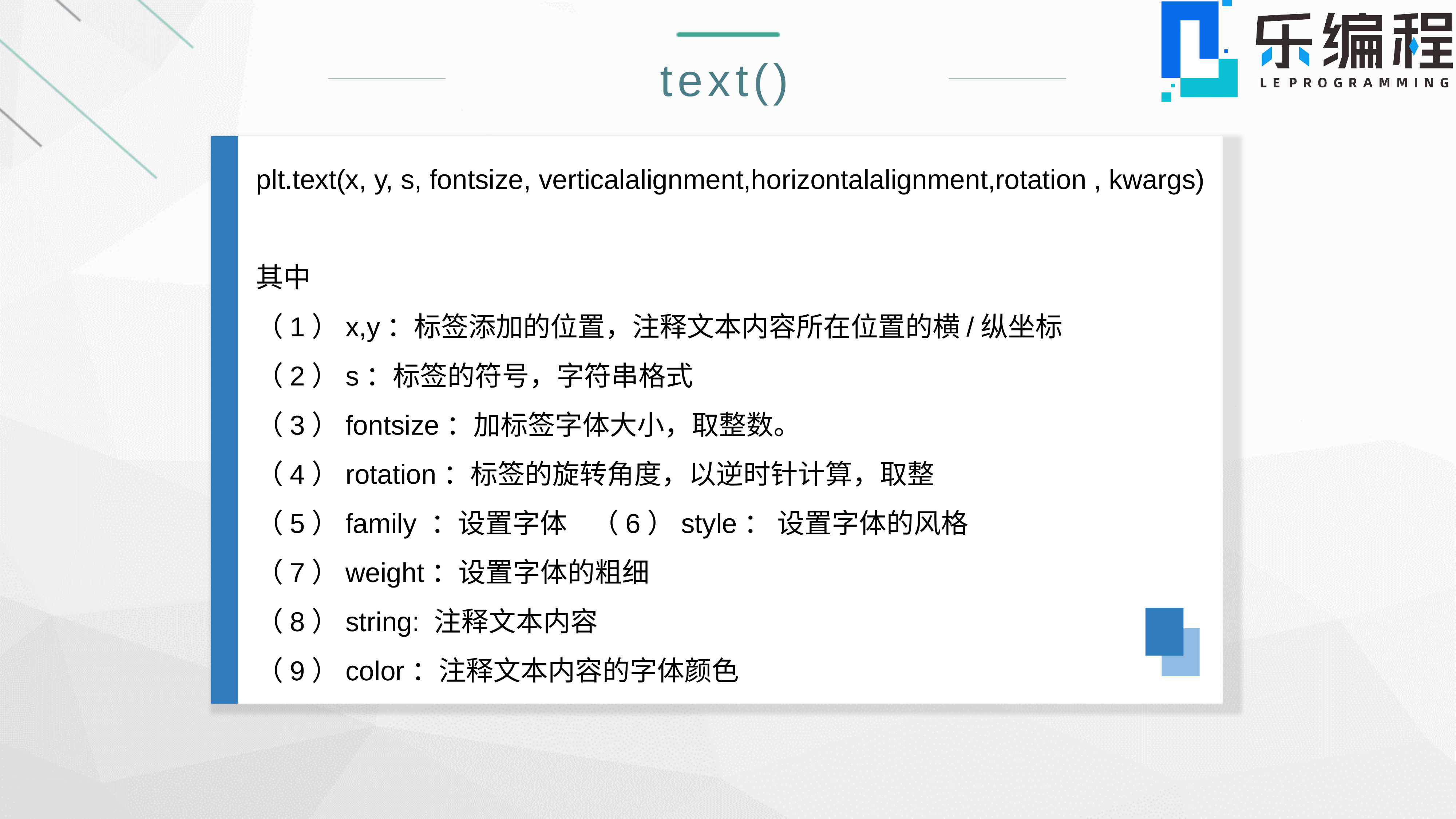

text()

plt.text(x, y, s, fontsize, verticalalignment,horizontalalignment,rotation , kwargs)

其中
（1）x,y：标签添加的位置，注释文本内容所在位置的横/纵坐标
（2）s：标签的符号，字符串格式
（3）fontsize：加标签字体大小，取整数。
（4）rotation：标签的旋转角度，以逆时针计算，取整
（5）family ：设置字体    （6）style： 设置字体的风格
（7）weight：设置字体的粗细
（8）string: 注释文本内容
（9）color：注释文本内容的字体颜色